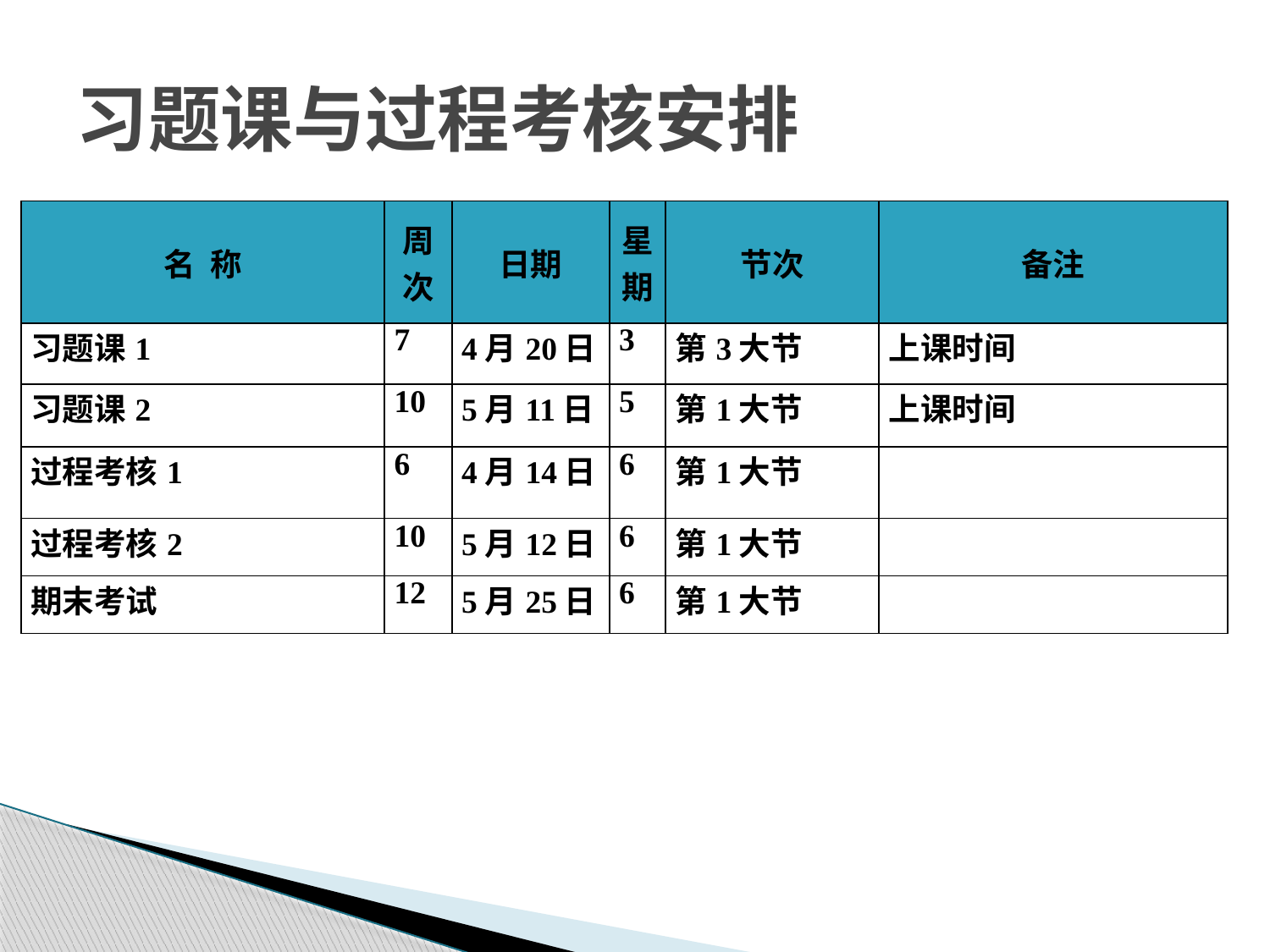

# 习题课与过程考核安排
| 名 称 | 周次 | 日期 | 星期 | 节次 | 备注 |
| --- | --- | --- | --- | --- | --- |
| 习题课1 | 7 | 4月20日 | 3 | 第3大节 | 上课时间 |
| 习题课2 | 10 | 5月11日 | 5 | 第1大节 | 上课时间 |
| 过程考核1 | 6 | 4月14日 | 6 | 第1大节 |  |
| 过程考核2 | 10 | 5月12日 | 6 | 第1大节 |  |
| 期末考试 | 12 | 5月25日 | 6 | 第1大节 |  |